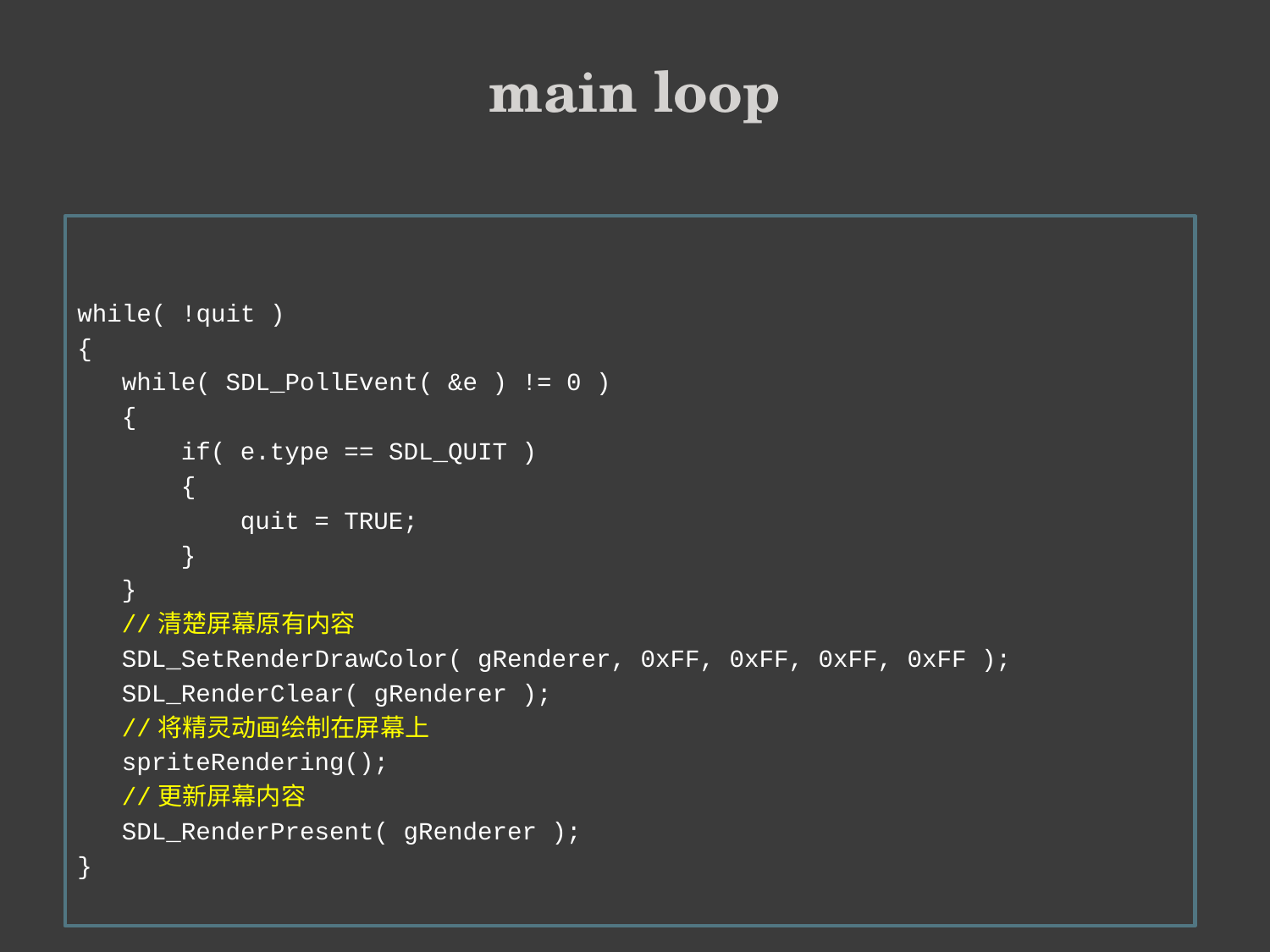

main loop

while( !quit )
{
   while( SDL_PollEvent( &e ) != 0 )
   {
       if( e.type == SDL_QUIT )
       {
           quit = TRUE;
       }
   }
   //清楚屏幕原有内容
   SDL_SetRenderDrawColor( gRenderer, 0xFF, 0xFF, 0xFF, 0xFF );
   SDL_RenderClear( gRenderer );
   //将精灵动画绘制在屏幕上
   spriteRendering();
   //更新屏幕内容
   SDL_RenderPresent( gRenderer );
}